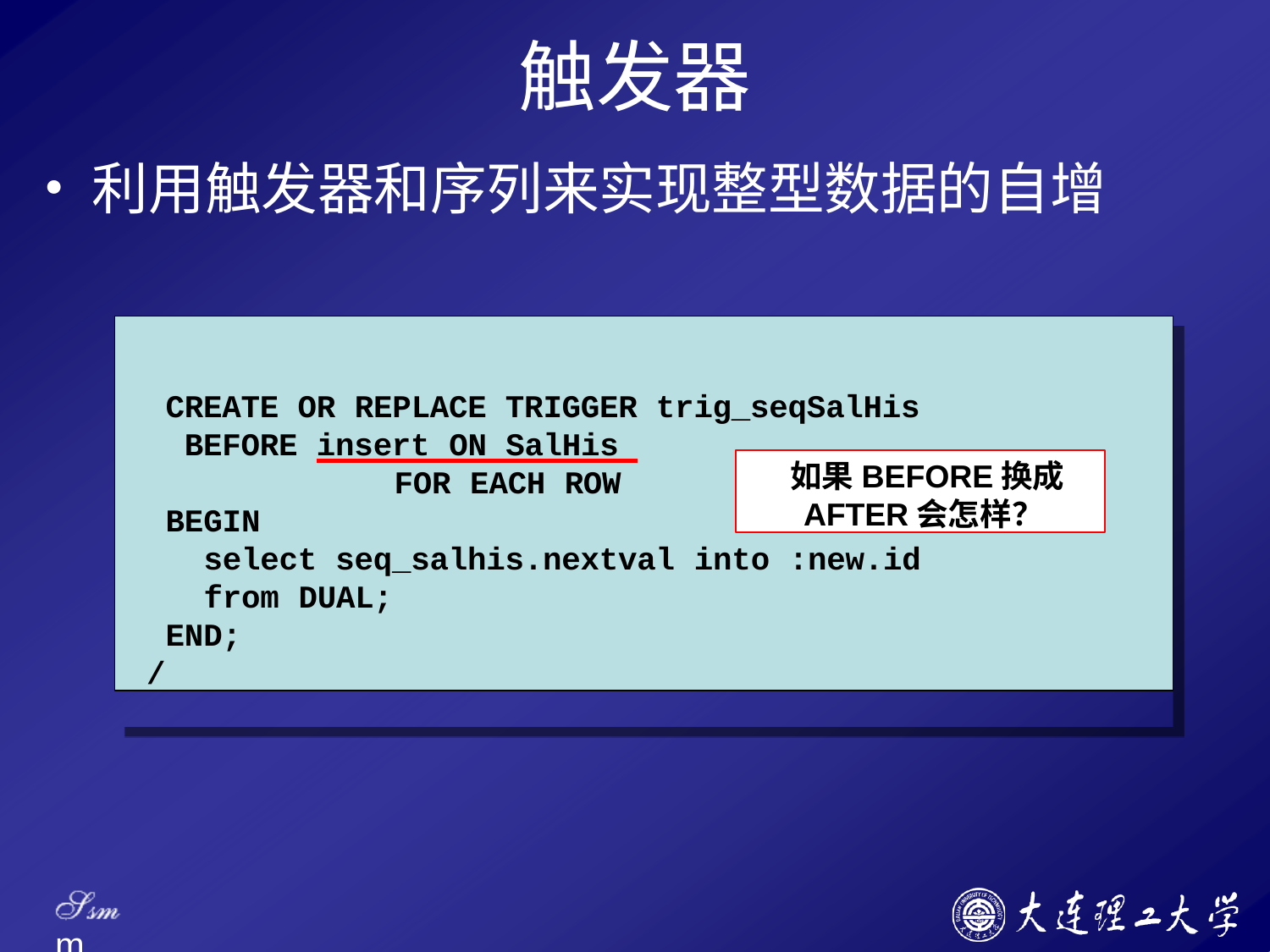

# 触发器
利用触发器和序列来实现整型数据的自增

CREATE OR REPLACE TRIGGER trig_seqSalHis  BEFORE insert ON SalHis 	                    FOR EACH ROW
BEGIN
select seq_salhis.nextval into :new.id from DUAL;
END;
/

如果BEFORE换成
AFTER会怎样？

Ssm